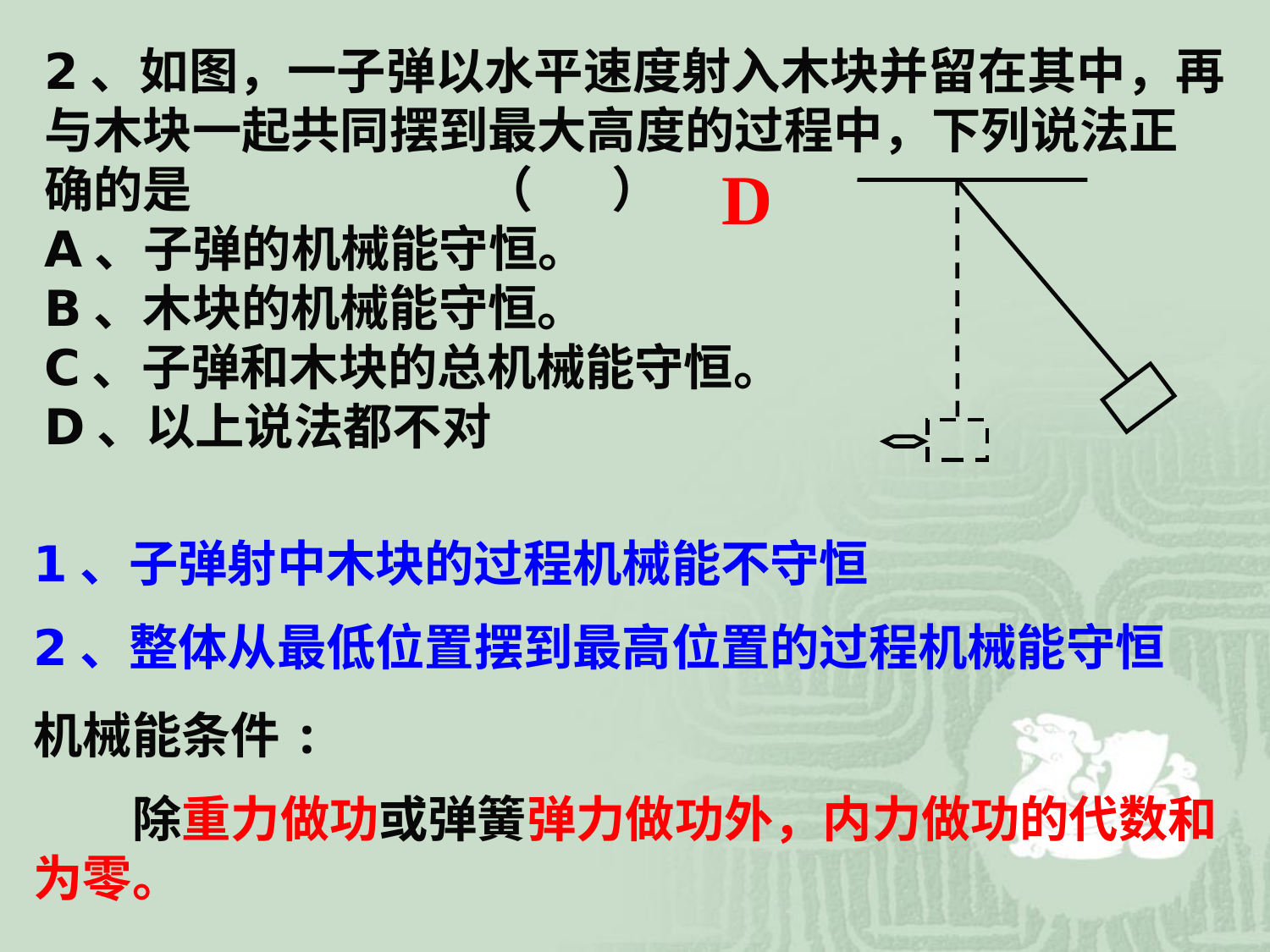

2、如图，一子弹以水平速度射入木块并留在其中，再与木块一起共同摆到最大高度的过程中，下列说法正确的是                          （       ）
A、子弹的机械能守恒。
B、木块的机械能守恒。
C、子弹和木块的总机械能守恒。
D、以上说法都不对
D

1、子弹射中木块的过程机械能不守恒
2、整体从最低位置摆到最高位置的过程机械能守恒
机械能条件:
　　除重力做功或弹簧弹力做功外，内力做功的代数和为零。